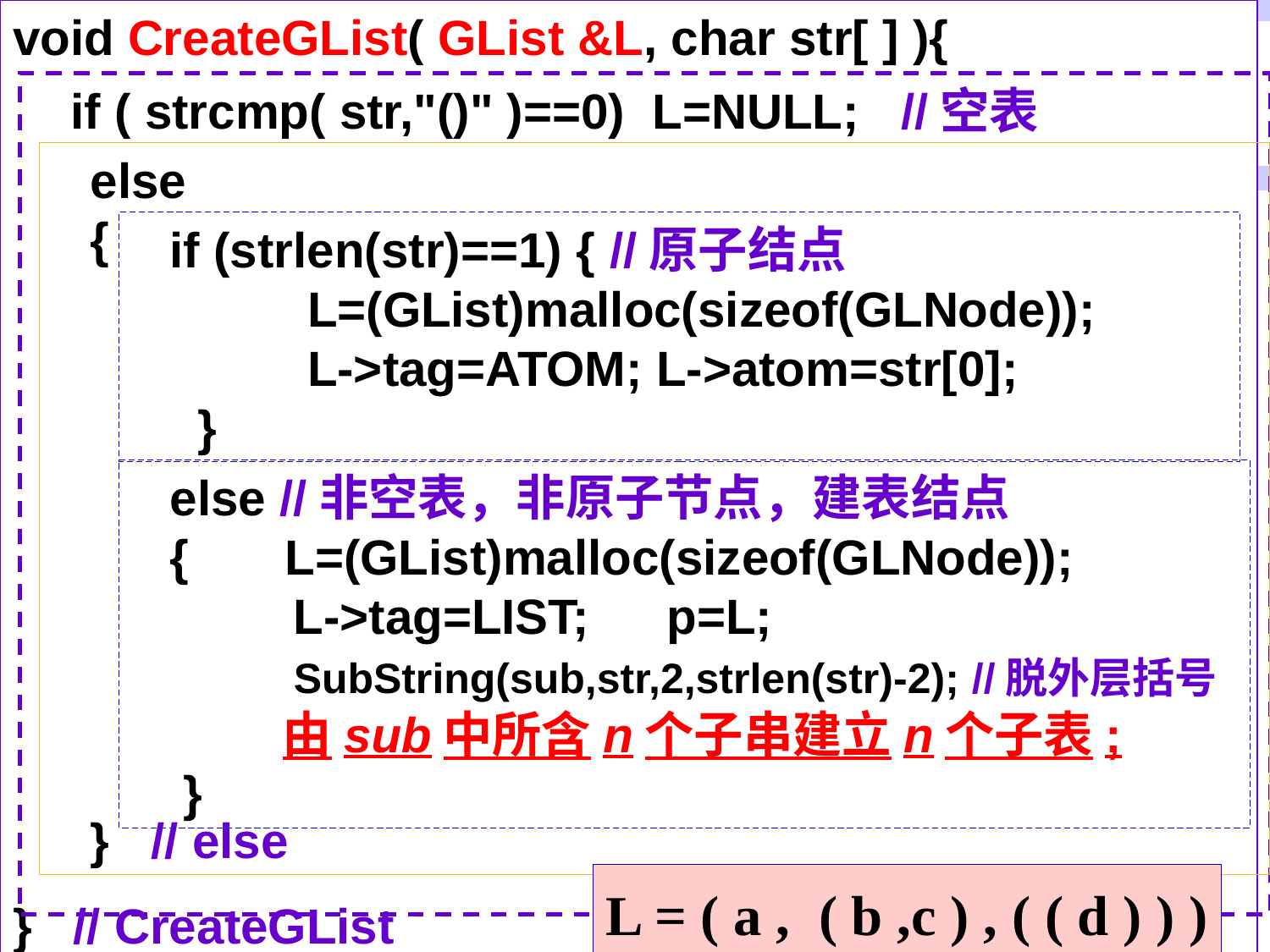

void CreateGList( GList &L, char str[ ] ){

}   // CreateGList
if ( strcmp( str,"()" )==0)  L=NULL;   //空表

else
{

}   // else
if (strlen(str)==1) { //原子结点
          L=(GList)malloc(sizeof(GLNode));
          L->tag=ATOM; L->atom=str[0];
  }
else //非空表，非原子节点，建表结点
{       L=(GList)malloc(sizeof(GLNode));
         L->tag=LIST;	  p=L;
         SubString(sub,str,2,strlen(str)-2); //脱外层括号
         由sub中所含n个子串建立n个子表;
 }
L = ( a ,  ( b ,c ) , ( ( d ) ) )
83